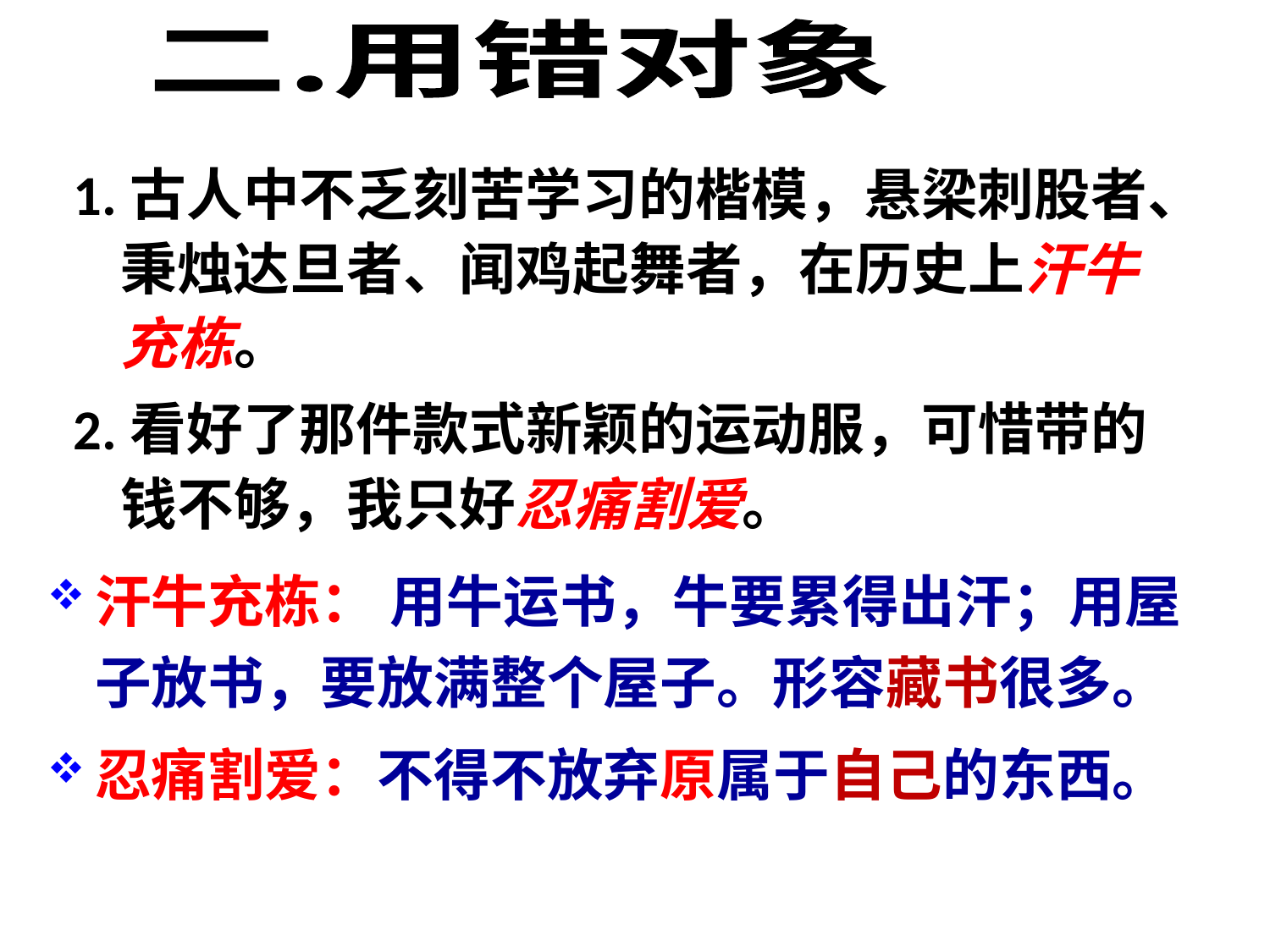

二.用错对象
1.古人中不乏刻苦学习的楷模，悬梁刺股者、秉烛达旦者、闻鸡起舞者，在历史上汗牛充栋。
2.看好了那件款式新颖的运动服，可惜带的钱不够，我只好忍痛割爱。
汗牛充栋： 用牛运书，牛要累得出汗；用屋子放书，要放满整个屋子。形容藏书很多。
忍痛割爱：不得不放弃原属于自己的东西。